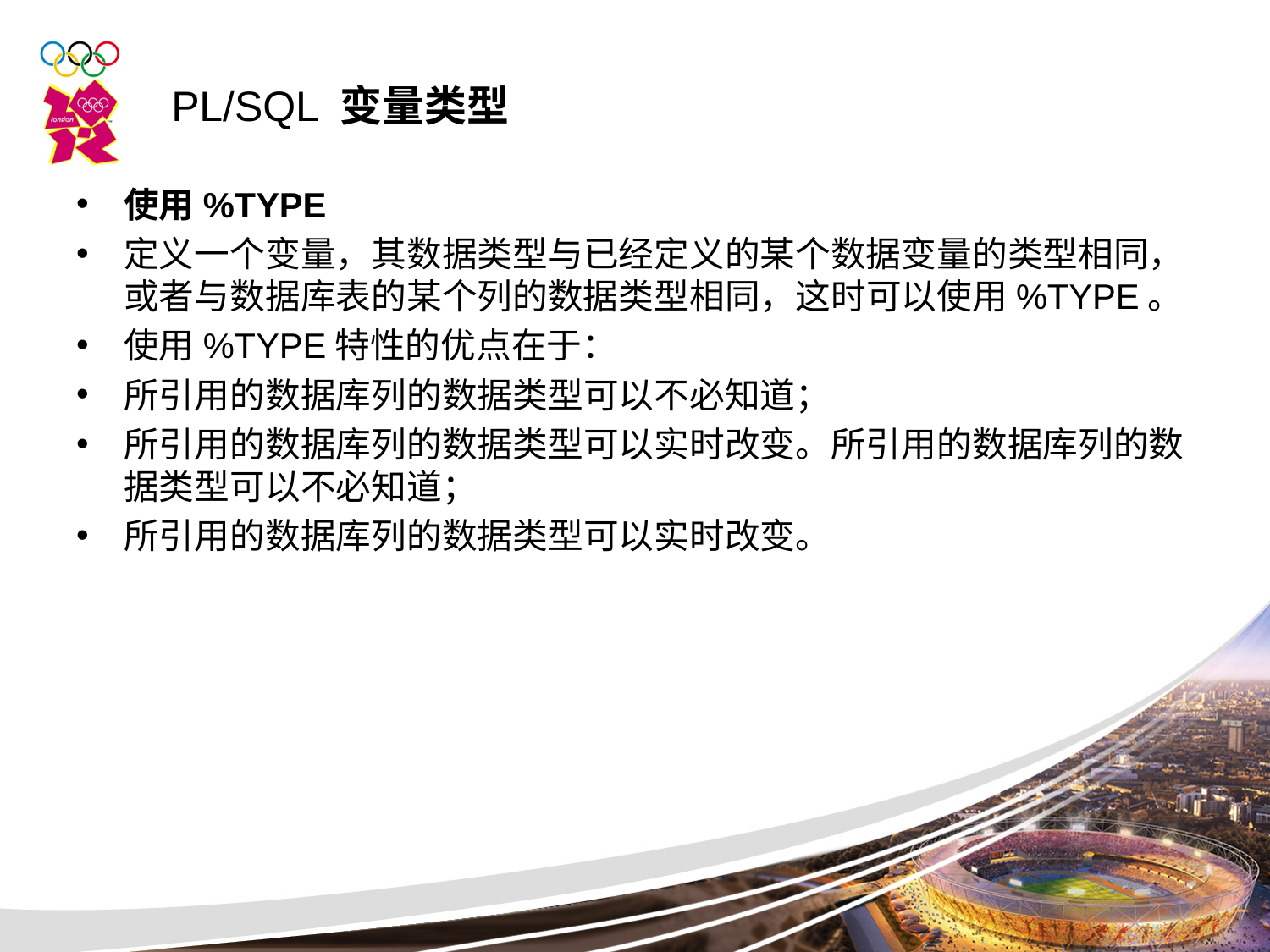

PL/SQL 变量类型
使用%TYPE
定义一个变量，其数据类型与已经定义的某个数据变量的类型相同，或者与数据库表的某个列的数据类型相同，这时可以使用%TYPE。
使用%TYPE特性的优点在于：
所引用的数据库列的数据类型可以不必知道；
所引用的数据库列的数据类型可以实时改变。所引用的数据库列的数据类型可以不必知道；
所引用的数据库列的数据类型可以实时改变。